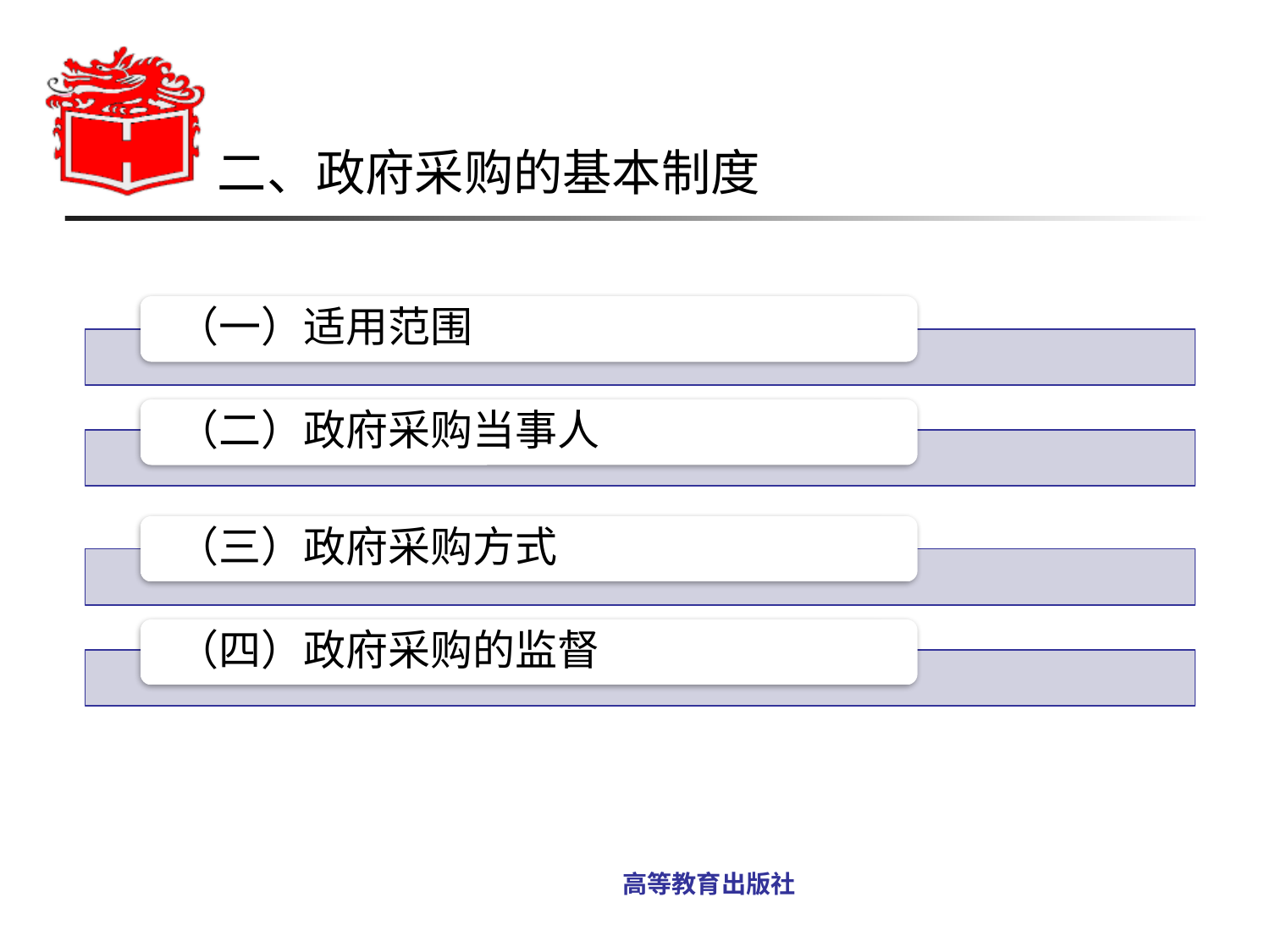

二、政府采购的基本制度
（一）适用范围
（二）政府采购当事人
（三）政府采购方式
（四）政府采购的监督

高等教育出版社